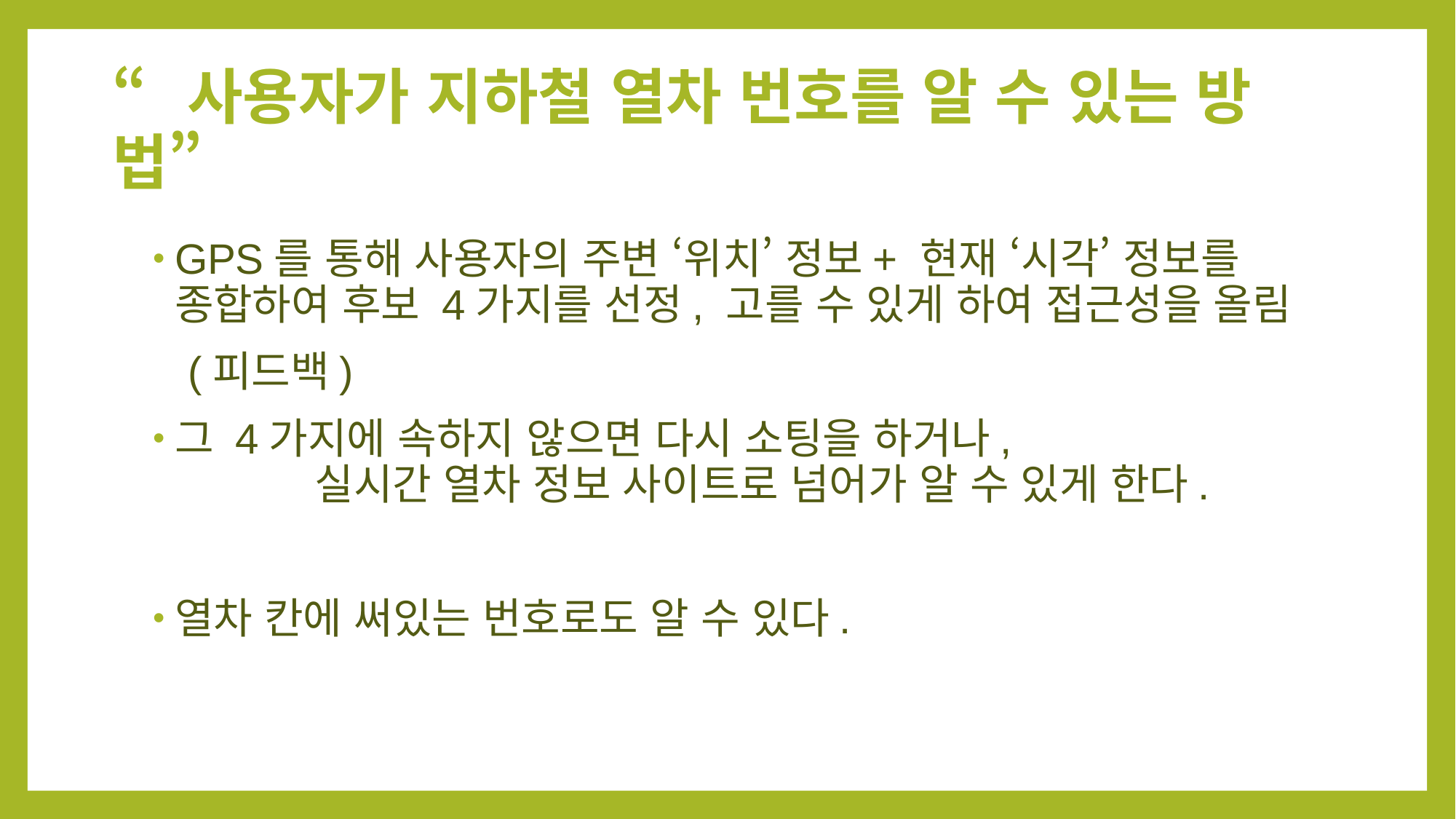

# “사용자가 지하철 열차 번호를 알 수 있는 방법”
GPS를 통해 사용자의 주변 ‘위치’ 정보+ 현재 ‘시각’ 정보를      종합하여 후보 4가지를 선정, 고를 수 있게 하여 접근성을 올림
   (피드백)
그 4가지에 속하지 않으면 다시 소팅을 하거나,                                    실시간 열차 정보 사이트로 넘어가 알 수 있게 한다.

열차 칸에 써있는 번호로도 알 수 있다.